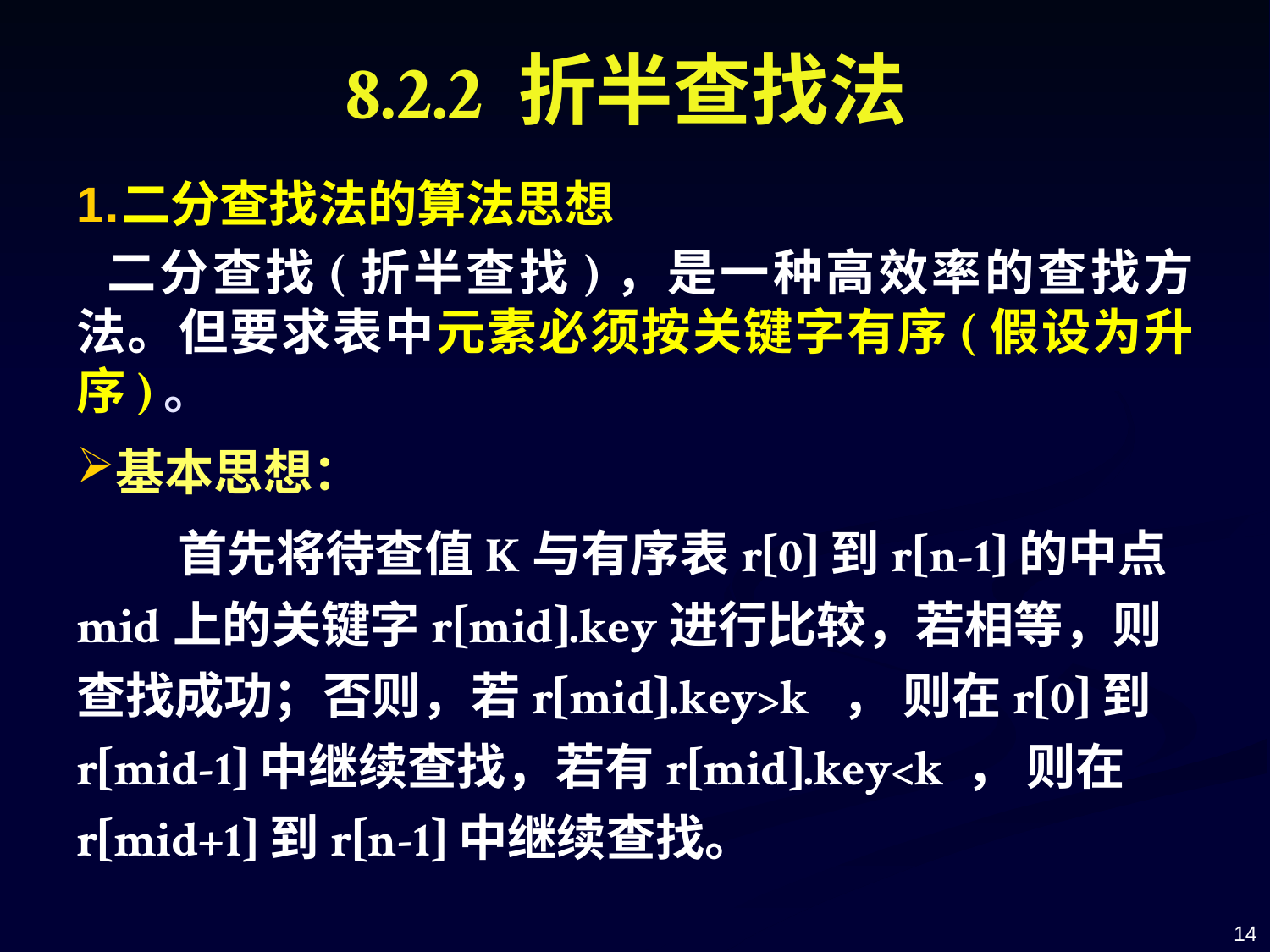

# 8.2.2 折半查找法
二分查找法的算法思想
 二分查找(折半查找)，是一种高效率的查找方法。但要求表中元素必须按关键字有序(假设为升序)。
基本思想：
        首先将待查值K与有序表r[0]到r[n-1]的中点mid上的关键字r[mid].key进行比较，若相等，则查找成功；否则，若r[mid].key>k  ， 则在r[0]到r[mid-1]中继续查找，若有r[mid].key<k ， 则在r[mid+1]到r[n-1]中继续查找。
14